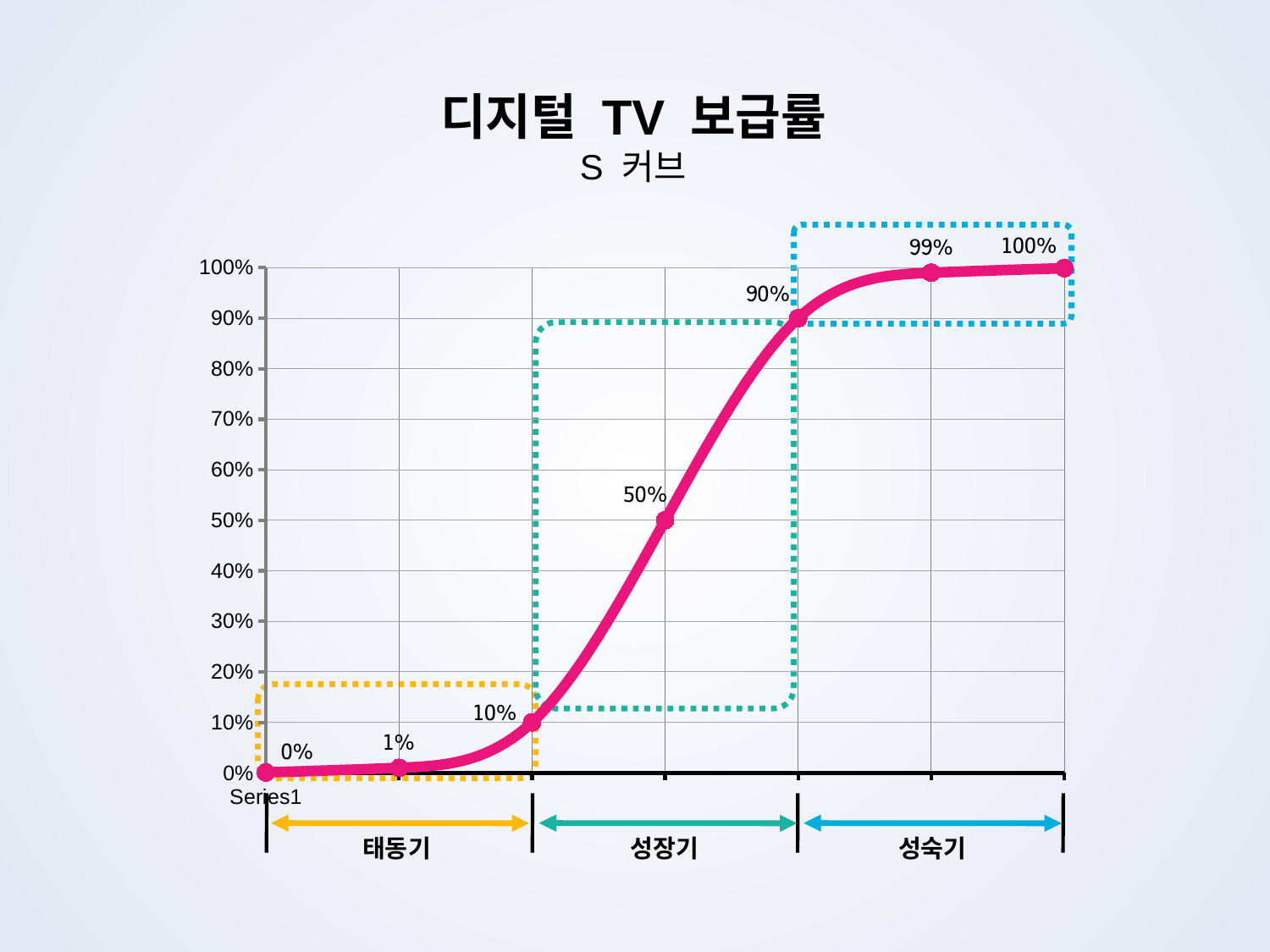

디지털 TV 보급률
S 커브

### Chart

| Category | 보급률 |
|---|---|
|  | 0.001 |
|  | 0.01 |
|  | 0.1 |
|  | 0.5 |
|  | 0.9 |
|  | 0.99 |
|  | 0.999 |

태동기
성장기
성숙기